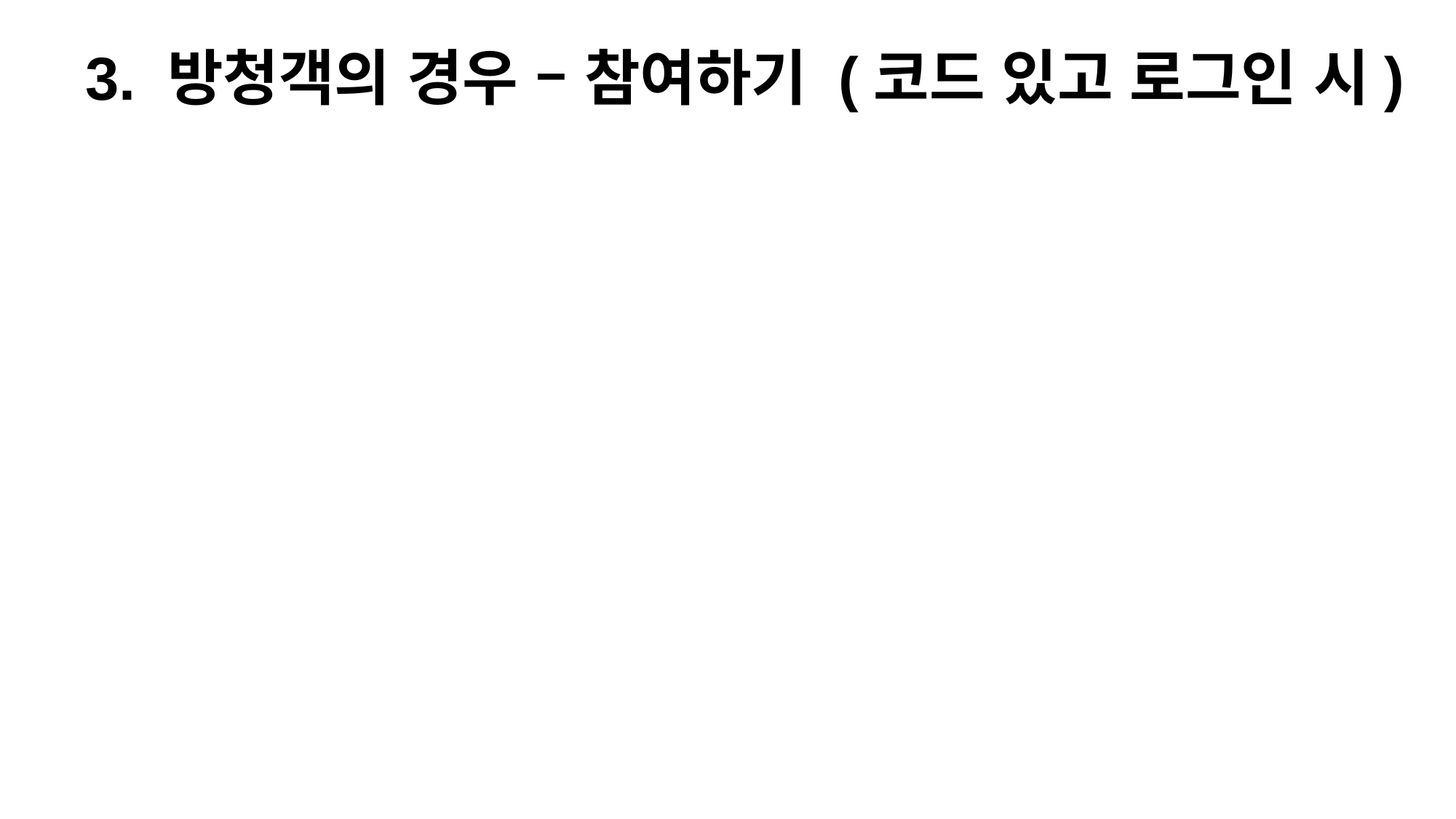

3. 방청객의 경우 – 참여하기 (코드 있고 로그인 시)